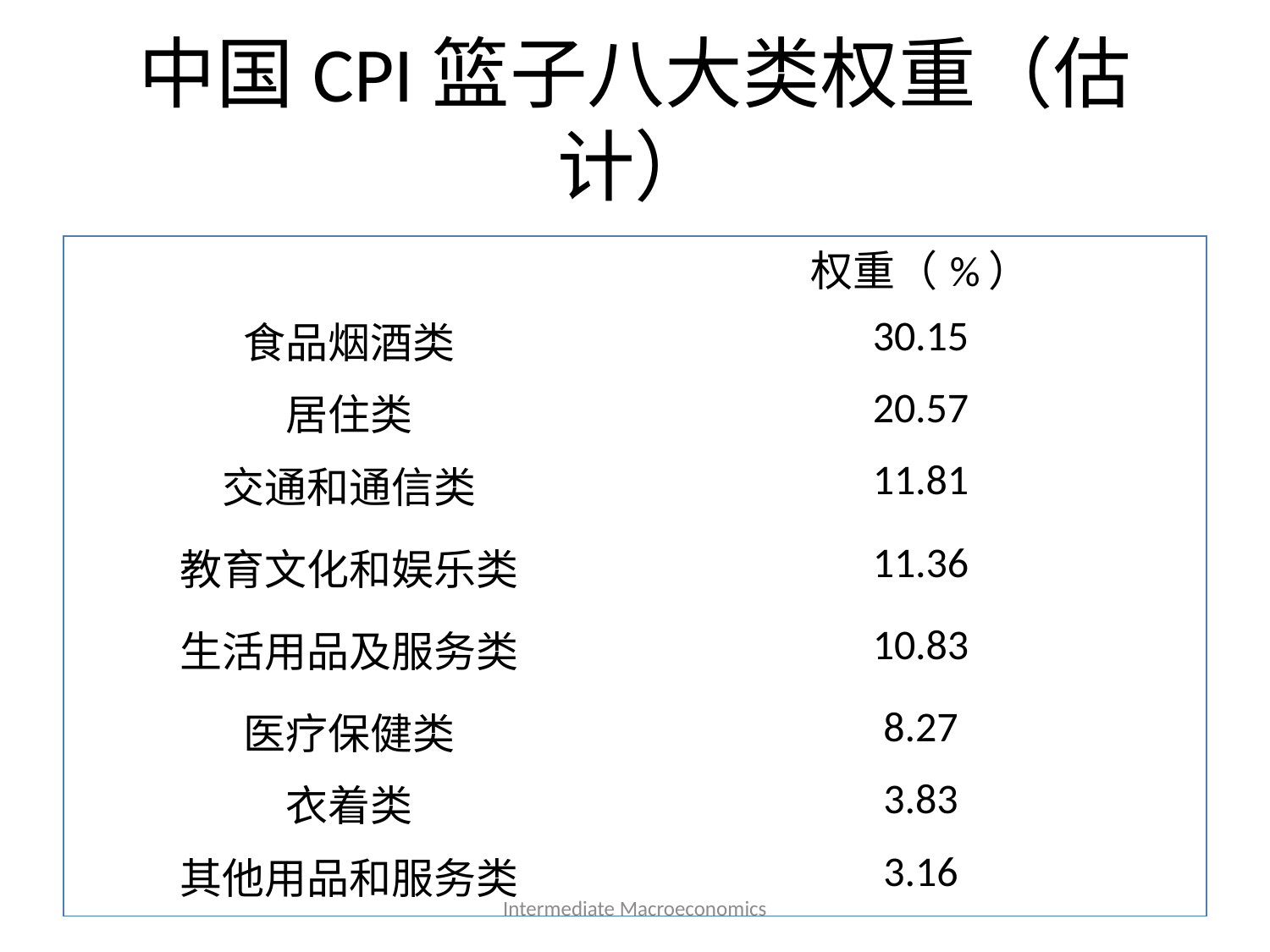

# 中国CPI篮子八大类权重（估计）
|  | 权重（%） |
| --- | --- |
| 食品烟酒类 | 30.15 |
| 居住类 | 20.57 |
| 交通和通信类 | 11.81 |
| 教育文化和娱乐类 | 11.36 |
| 生活用品及服务类 | 10.83 |
| 医疗保健类 | 8.27 |
| 衣着类 | 3.83 |
| 其他用品和服务类 | 3.16 |
Intermediate Macroeconomics